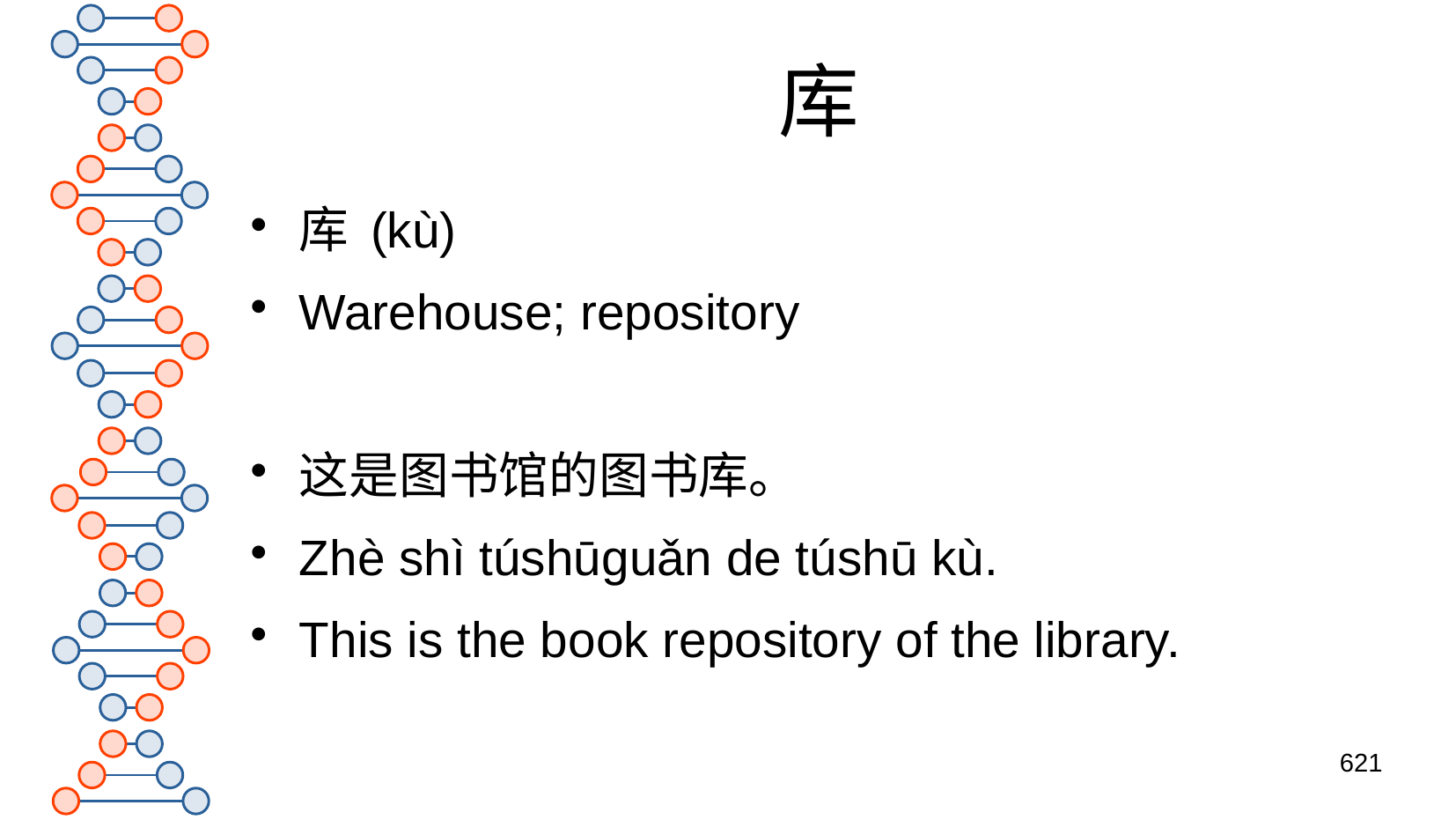

# 库
库 (kù)
Warehouse; repository

这是图书馆的图书库。
Zhè shì túshūguǎn de túshū kù.
This is the book repository of the library.
621